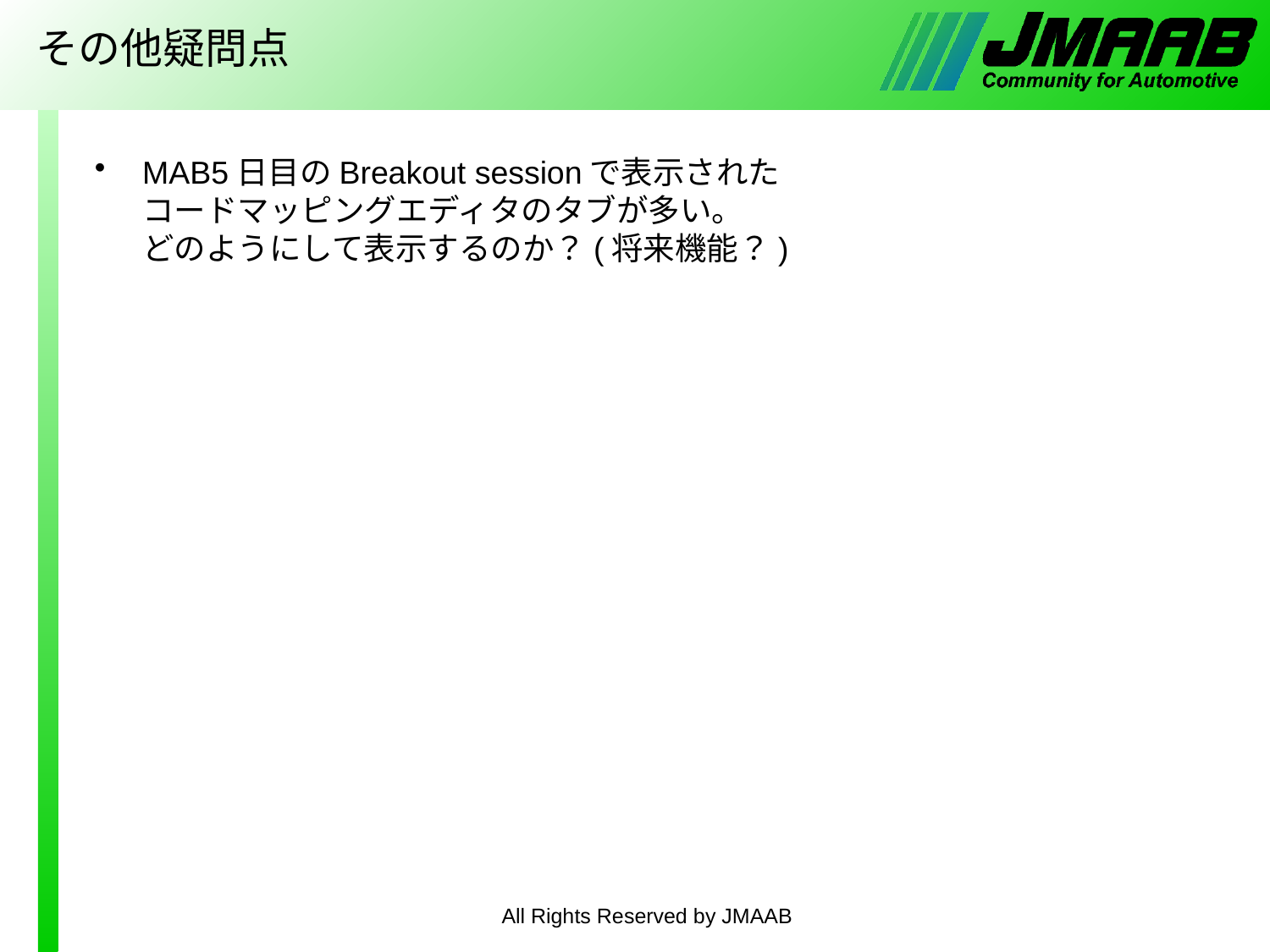

# その他疑問点
MAB5日目のBreakout sessionで表示された
コードマッピングエディタのタブが多い。
どのようにして表示するのか？(将来機能？)